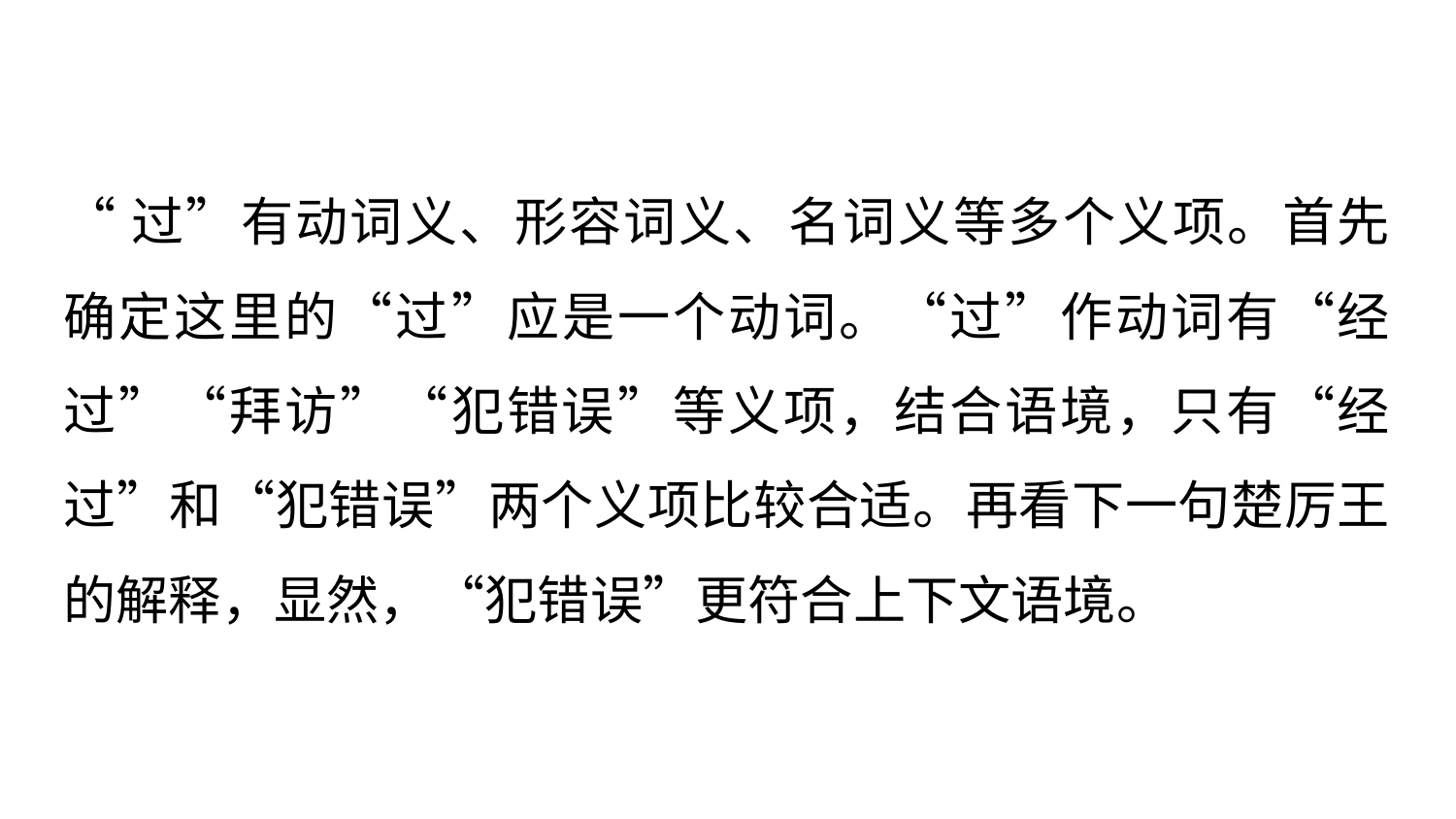

“过”有动词义、形容词义、名词义等多个义项。首先确定这里的“过”应是一个动词。“过”作动词有“经过”“拜访”“犯错误”等义项，结合语境，只有“经过”和“犯错误”两个义项比较合适。再看下一句楚厉王的解释，显然，“犯错误”更符合上下文语境。